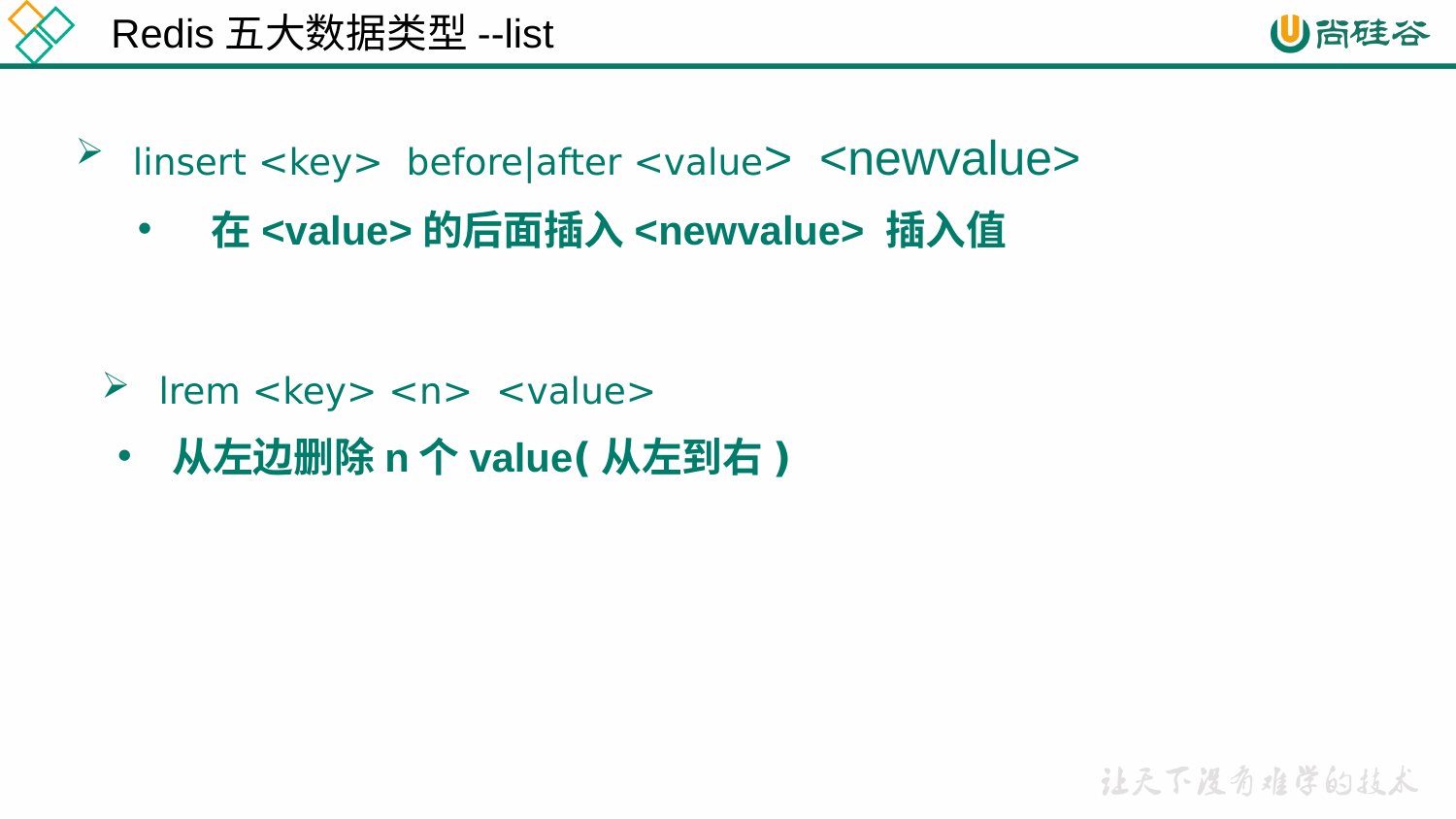

Redis五大数据类型--list
 linsert <key>  before|after <value>  <newvalue>
 在<value>的后面插入<newvalue> 插入值
 lrem <key> <n>  <value>
从左边删除n个value(从左到右)